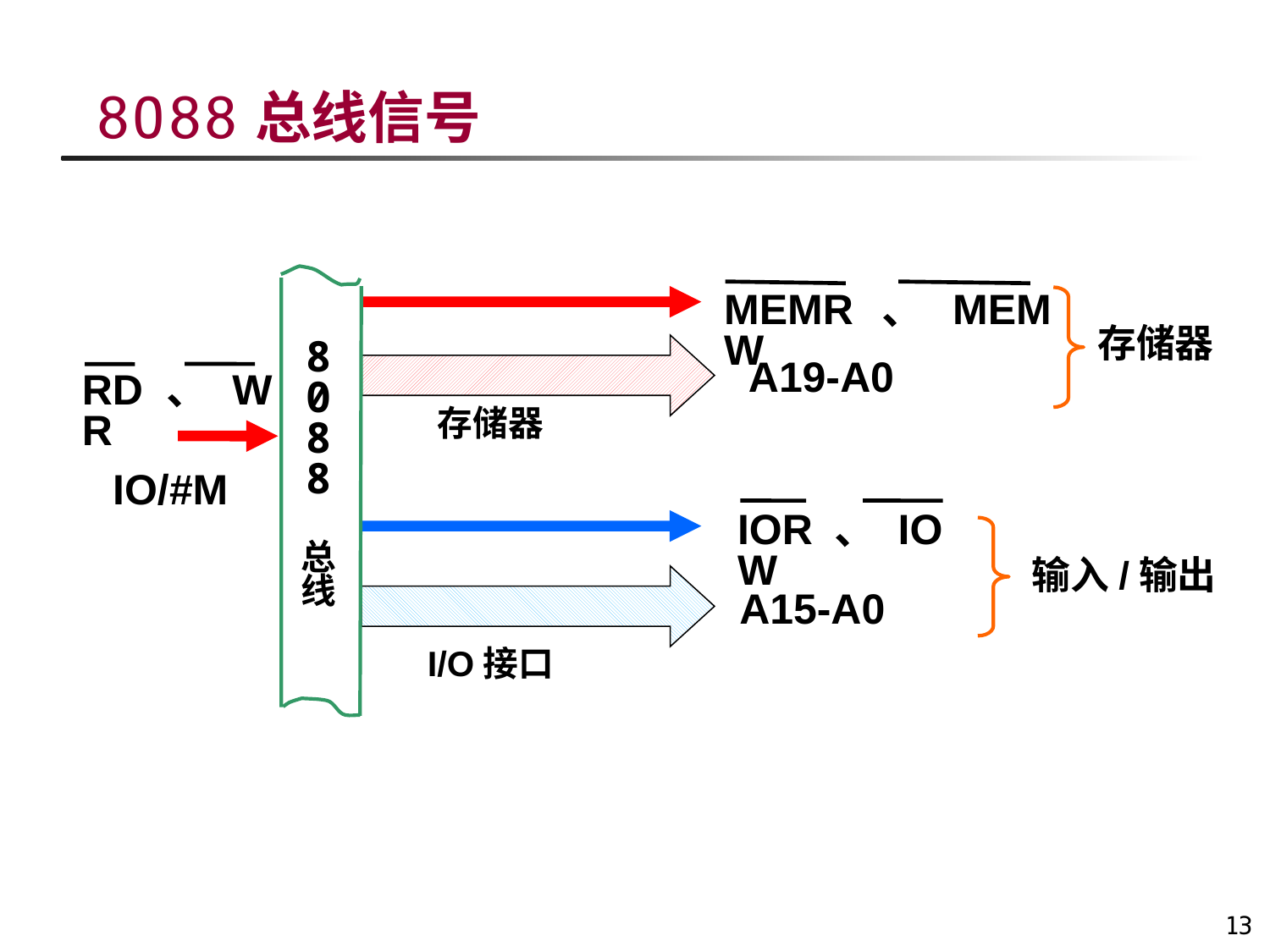

# 8088总线信号

MEMR、MEMW

存储器
8088

总
线

A19-A0

RD、WR
存储器

IO/#M

IOR、IOW

输入/输出

A15-A0
I/O接口

13